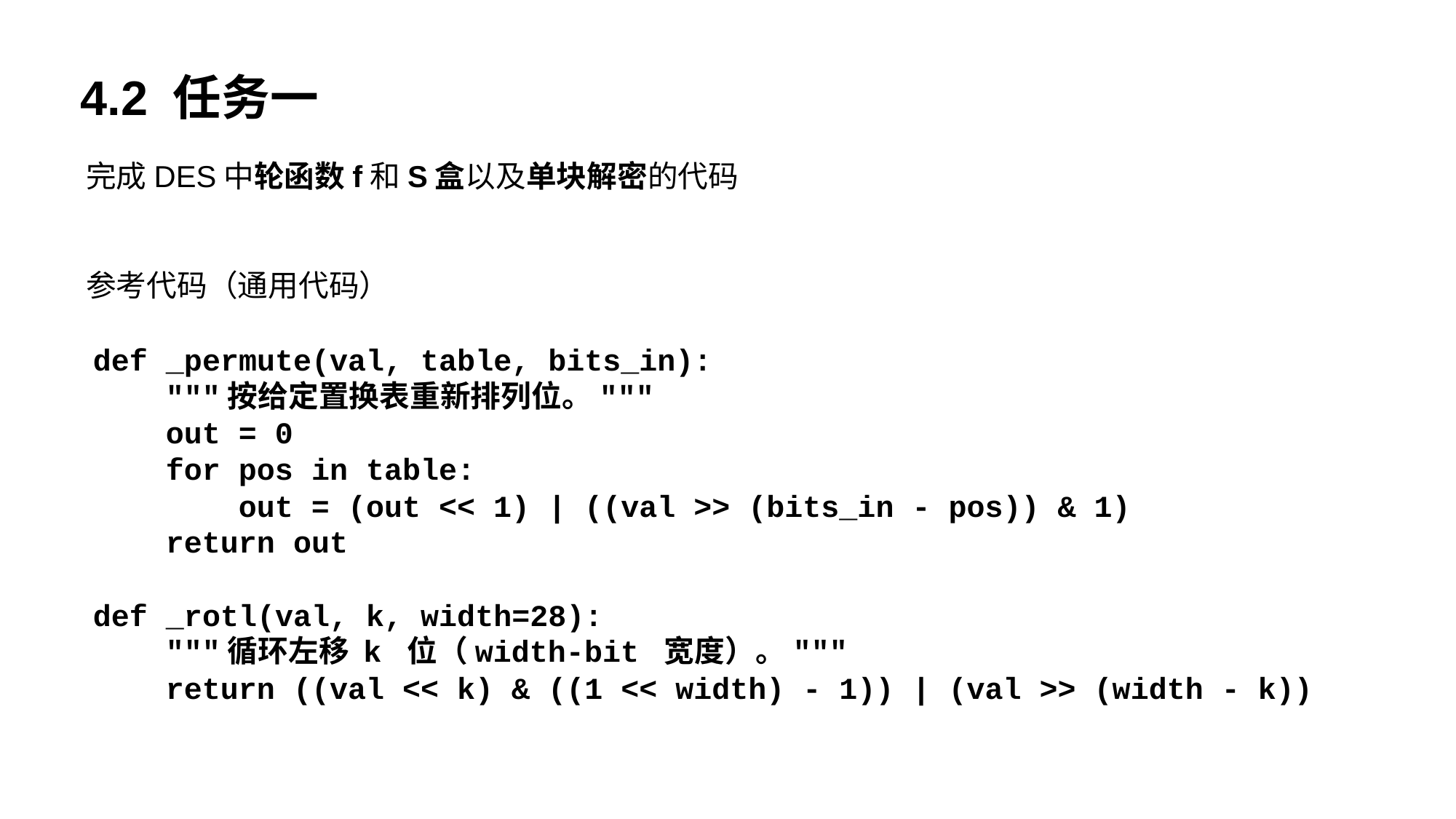

4.2 任务一
完成DES中轮函数f和S盒以及单块解密的代码

参考代码（通用代码）

def _permute(val, table, bits_in):
    """按给定置换表重新排列位。"""
    out = 0
    for pos in table:
        out = (out << 1) | ((val >> (bits_in - pos)) & 1)
    return out

def _rotl(val, k, width=28):
    """循环左移 k 位（width-bit 宽度）。"""
    return ((val << k) & ((1 << width) - 1)) | (val >> (width - k))